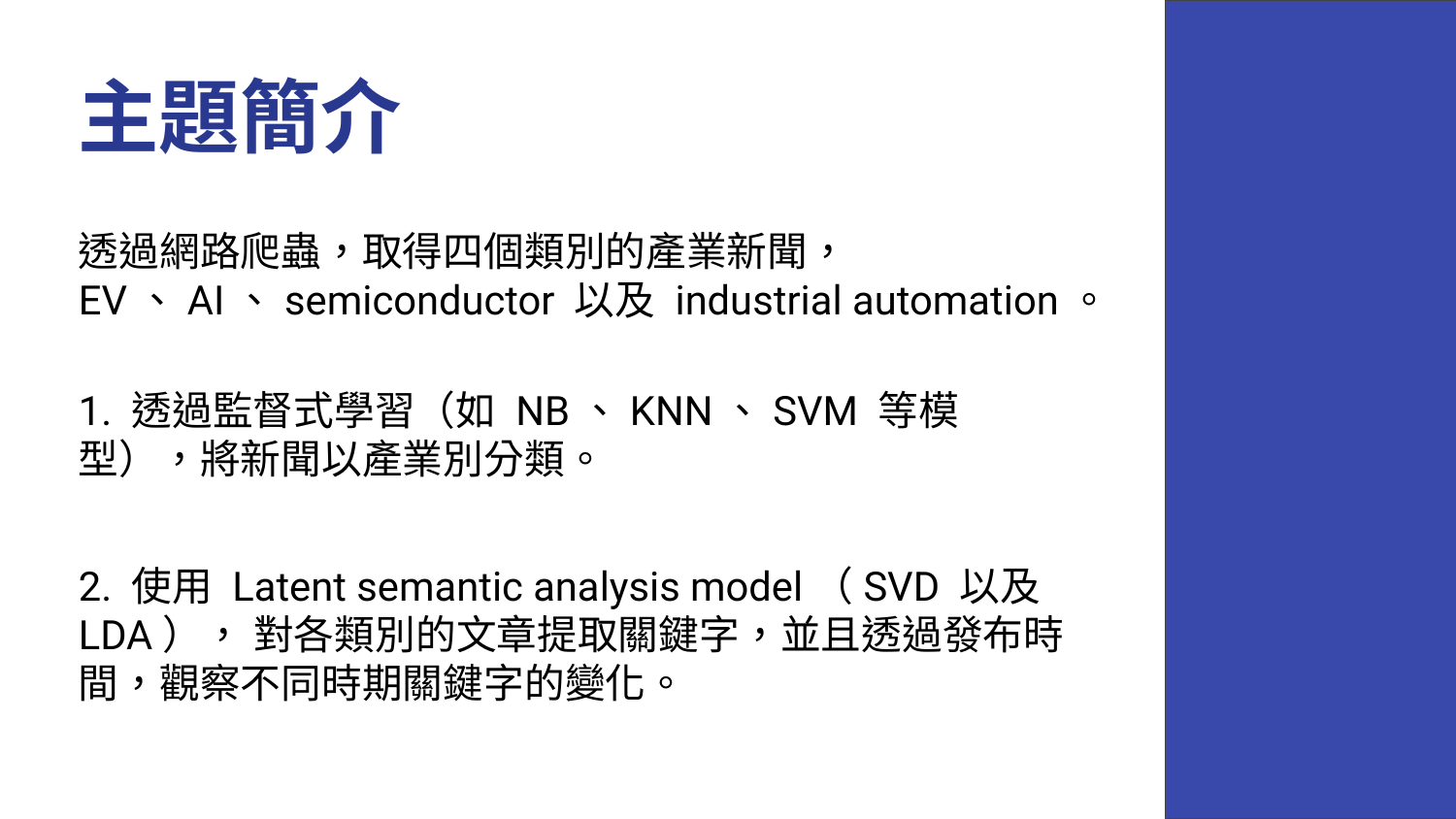

# 主題簡介
透過網路爬蟲，取得四個類別的產業新聞，
EV、AI、semiconductor 以及 industrial automation。

1. 透過監督式學習（如 NB、KNN、SVM 等模型），將新聞以產業別分類。
2. 使用 Latent semantic analysis model（SVD 以及 LDA）， 對各類別的文章提取關鍵字，並且透過發布時間，觀察不同時期關鍵字的變化。